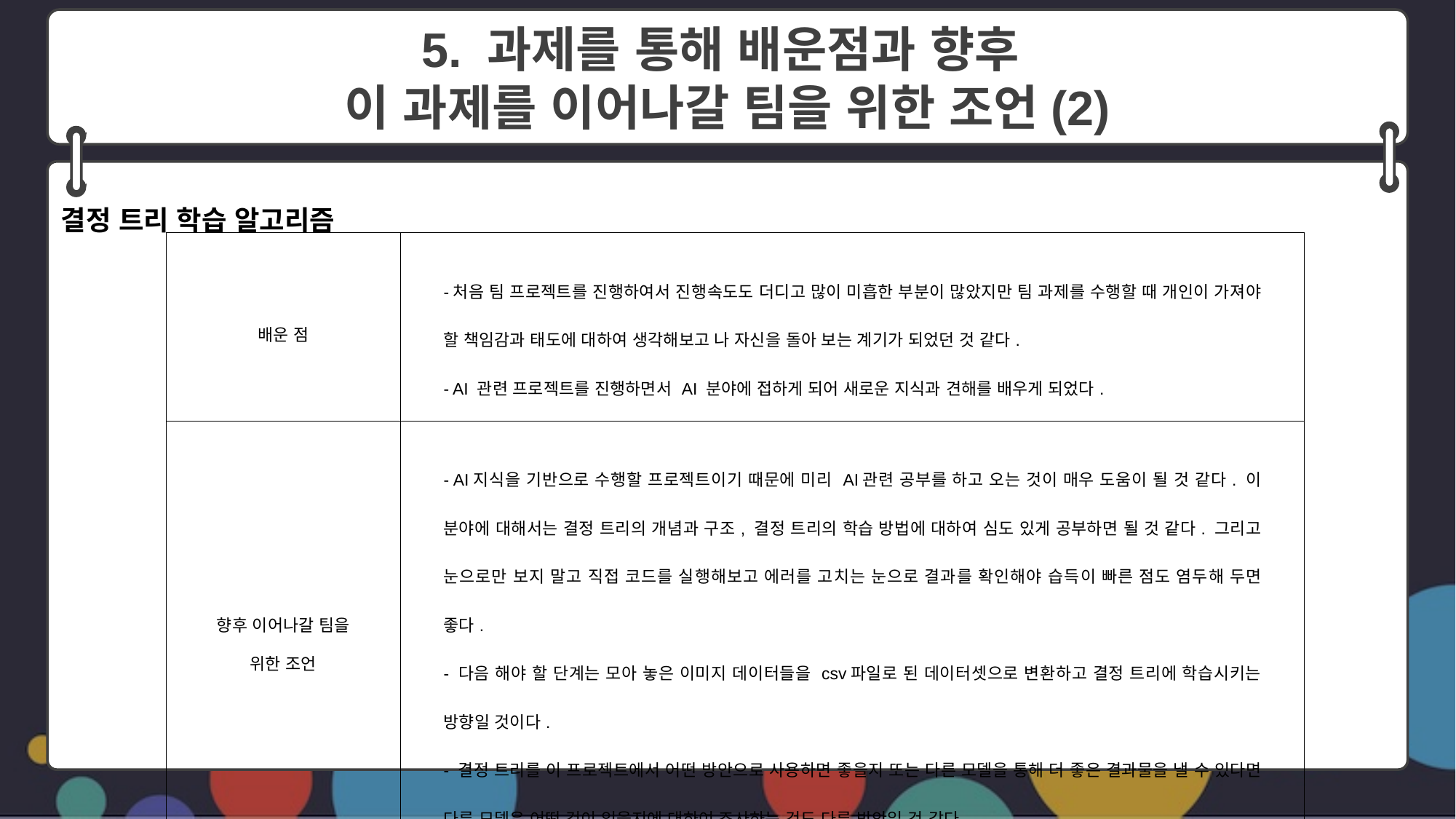

5. 과제를 통해 배운점과 향후
이 과제를 이어나갈 팀을 위한 조언(2)

결정 트리 학습 알고리즘

| 배운 점 | -처음 팀 프로젝트를 진행하여서 진행속도도 더디고 많이 미흡한 부분이 많았지만 팀 과제를 수행할 때 개인이 가져야 할 책임감과 태도에 대하여 생각해보고 나 자신을 돌아 보는 계기가 되었던 것 같다. - AI 관련 프로젝트를 진행하면서 AI 분야에 접하게 되어 새로운 지식과 견해를 배우게 되었다. |
| --- | --- |
| 향후 이어나갈 팀을 위한 조언 | - AI지식을 기반으로 수행할 프로젝트이기 때문에 미리 AI관련 공부를 하고 오는 것이 매우 도움이 될 것 같다. 이 분야에 대해서는 결정 트리의 개념과 구조, 결정 트리의 학습 방법에 대하여 심도 있게 공부하면 될 것 같다. 그리고 눈으로만 보지 말고 직접 코드를 실행해보고 에러를 고치는 눈으로 결과를 확인해야 습득이 빠른 점도 염두해 두면 좋다. - 다음 해야 할 단계는 모아 놓은 이미지 데이터들을 csv파일로 된 데이터셋으로 변환하고 결정 트리에 학습시키는 방향일 것이다. - 결정 트리를 이 프로젝트에서 어떤 방안으로 사용하면 좋을지 또는 다른 모델을 통해 더 좋은 결과물을 낼 수 있다면 다른 모델은 어떤 것이 있을지에 대하여 조사하는 것도 다른 방안일 것 같다. |